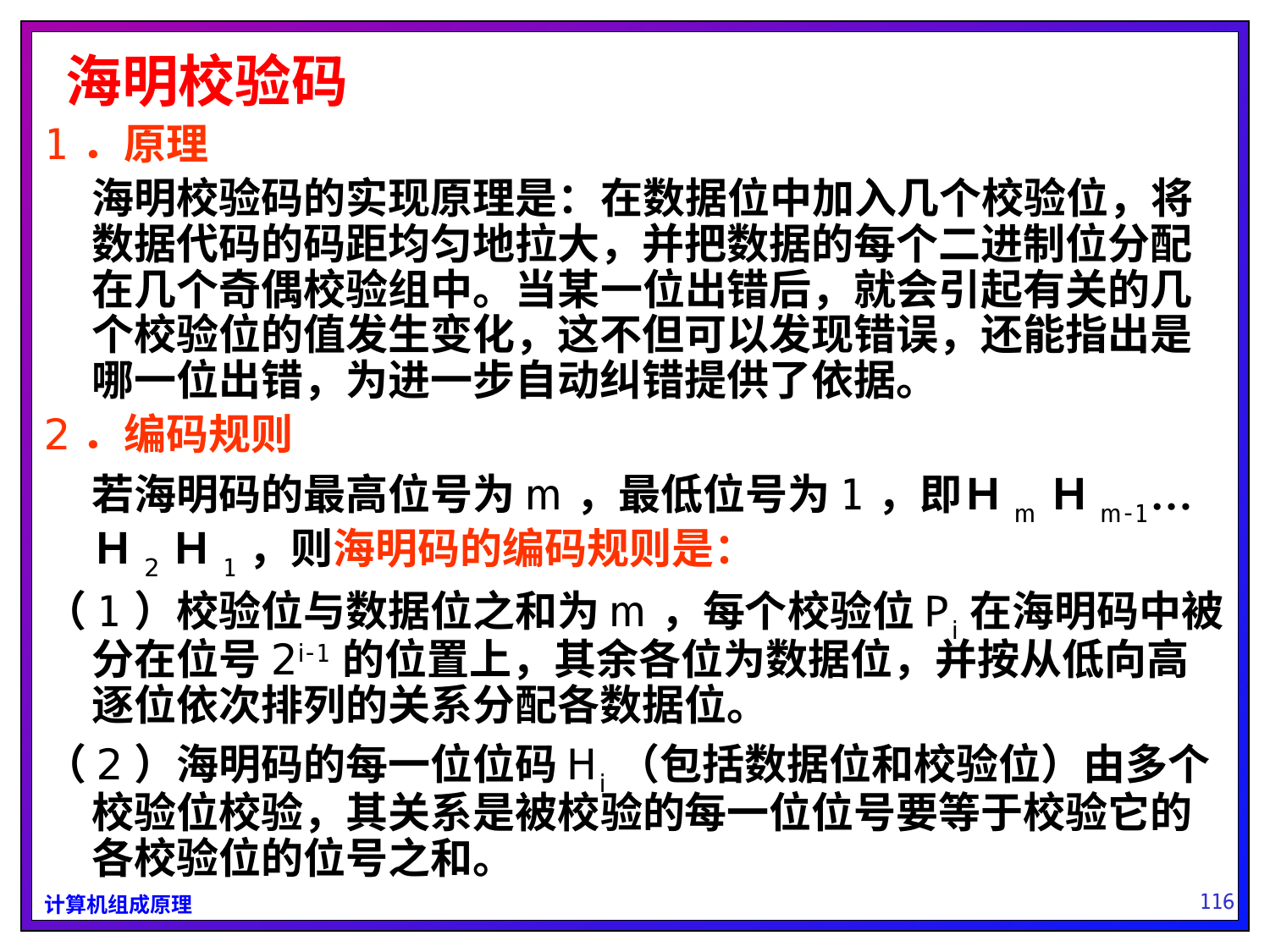

# 海明校验码
1．原理
	海明校验码的实现原理是：在数据位中加入几个校验位，将数据代码的码距均匀地拉大，并把数据的每个二进制位分配在几个奇偶校验组中。当某一位出错后，就会引起有关的几个校验位的值发生变化，这不但可以发现错误，还能指出是哪一位出错，为进一步自动纠错提供了依据。
2．编码规则
	若海明码的最高位号为m，最低位号为1，即ＨmＨm-1…Ｈ2Ｈ1，则海明码的编码规则是：
（1）校验位与数据位之和为m，每个校验位Pi在海明码中被分在位号2i-1的位置上，其余各位为数据位，并按从低向高逐位依次排列的关系分配各数据位。
（2）海明码的每一位位码Hi（包括数据位和校验位）由多个校验位校验，其关系是被校验的每一位位号要等于校验它的各校验位的位号之和。